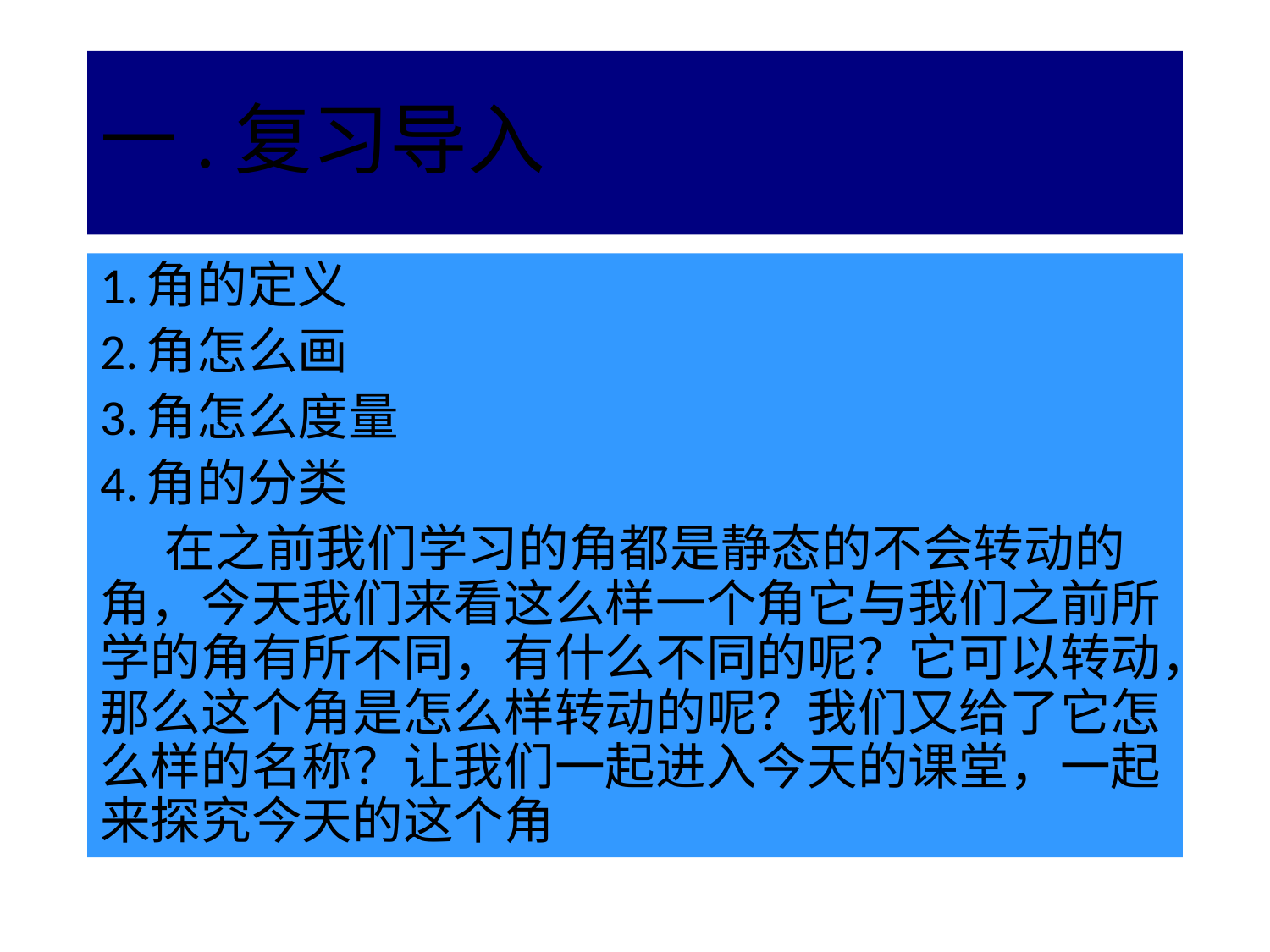

# 一.复习导入
1.角的定义
2.角怎么画
3.角怎么度量
4.角的分类
     在之前我们学习的角都是静态的不会转动的角，今天我们来看这么样一个角它与我们之前所学的角有所不同，有什么不同的呢？它可以转动，那么这个角是怎么样转动的呢？我们又给了它怎么样的名称？让我们一起进入今天的课堂，一起来探究今天的这个角